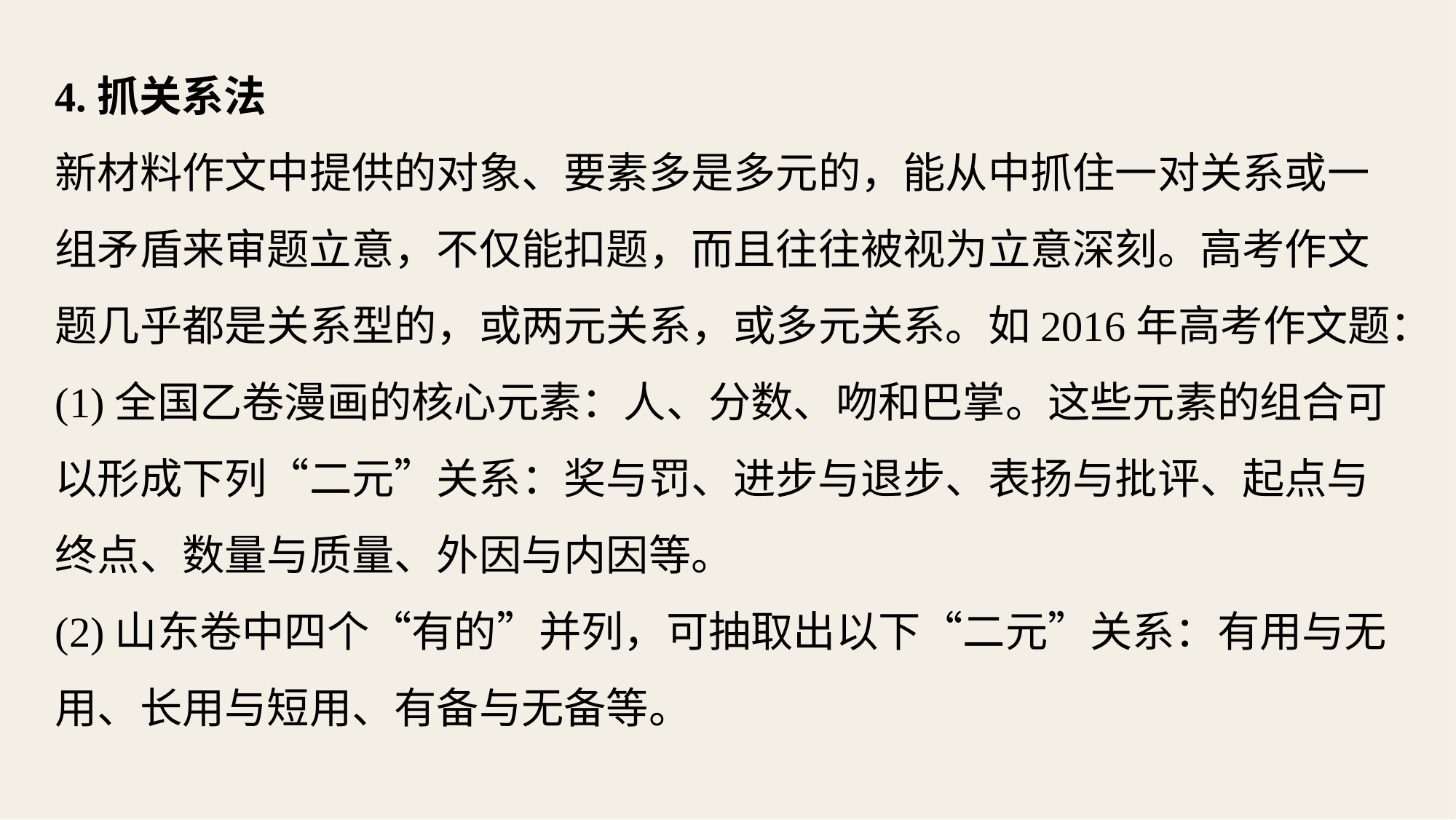

4.抓关系法
新材料作文中提供的对象、要素多是多元的，能从中抓住一对关系或一组矛盾来审题立意，不仅能扣题，而且往往被视为立意深刻。高考作文题几乎都是关系型的，或两元关系，或多元关系。如2016年高考作文题：
(1)全国乙卷漫画的核心元素：人、分数、吻和巴掌。这些元素的组合可以形成下列“二元”关系：奖与罚、进步与退步、表扬与批评、起点与终点、数量与质量、外因与内因等。
(2)山东卷中四个“有的”并列，可抽取出以下“二元”关系：有用与无用、长用与短用、有备与无备等。